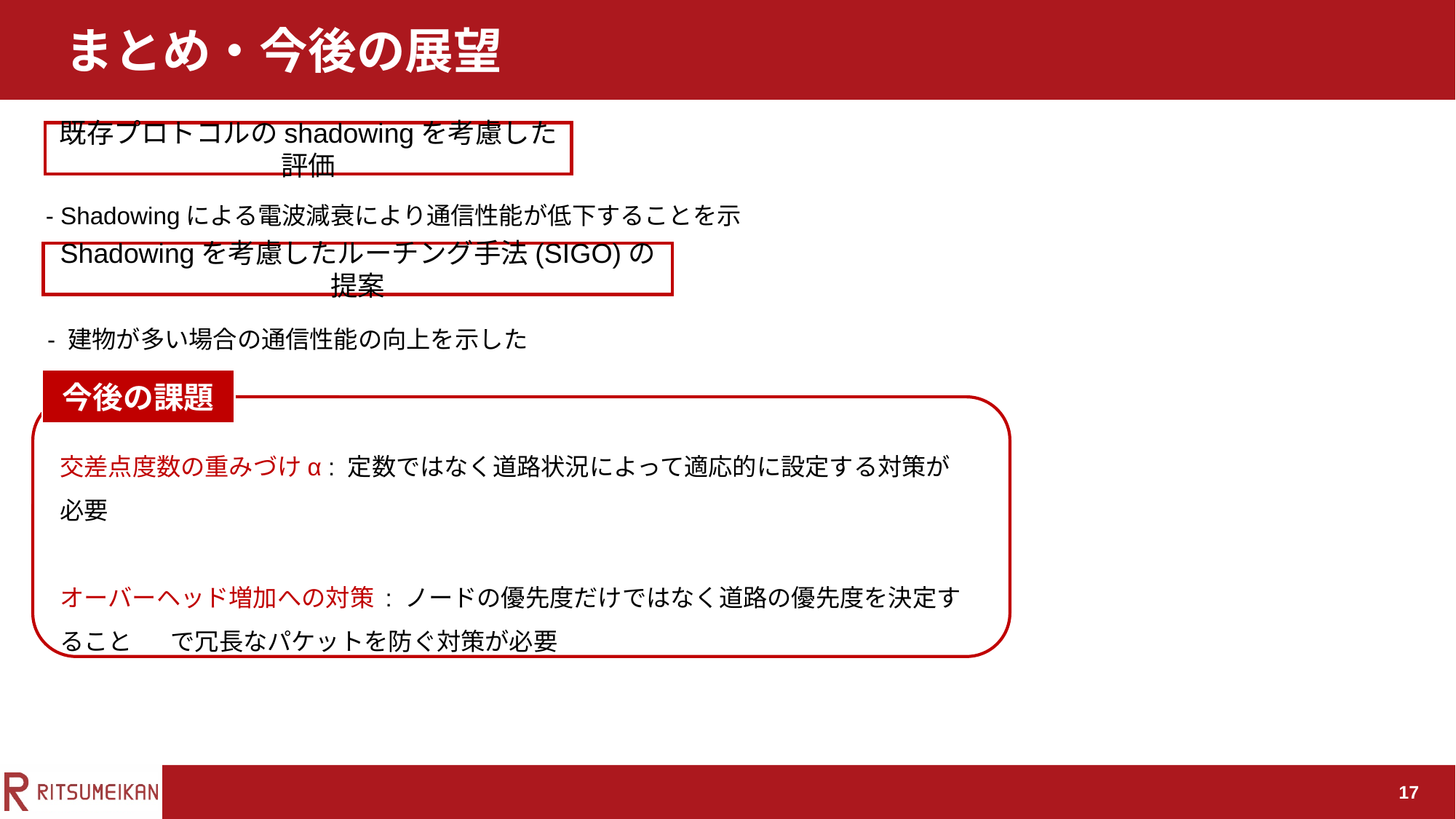

まとめ・今後の展望
既存プロトコルのshadowingを考慮した評価
- Shadowingによる電波減衰により通信性能が低下することを示した
Shadowingを考慮したルーチング手法(SIGO)の提案
- 建物が多い場合の通信性能の向上を示した
今後の課題

交差点度数の重みづけα : 定数ではなく道路状況によって適応的に設定する対策が必要

オーバーヘッド増加への対策 : ノードの優先度だけではなく道路の優先度を決定すること       で冗長なパケットを防ぐ対策が必要
17